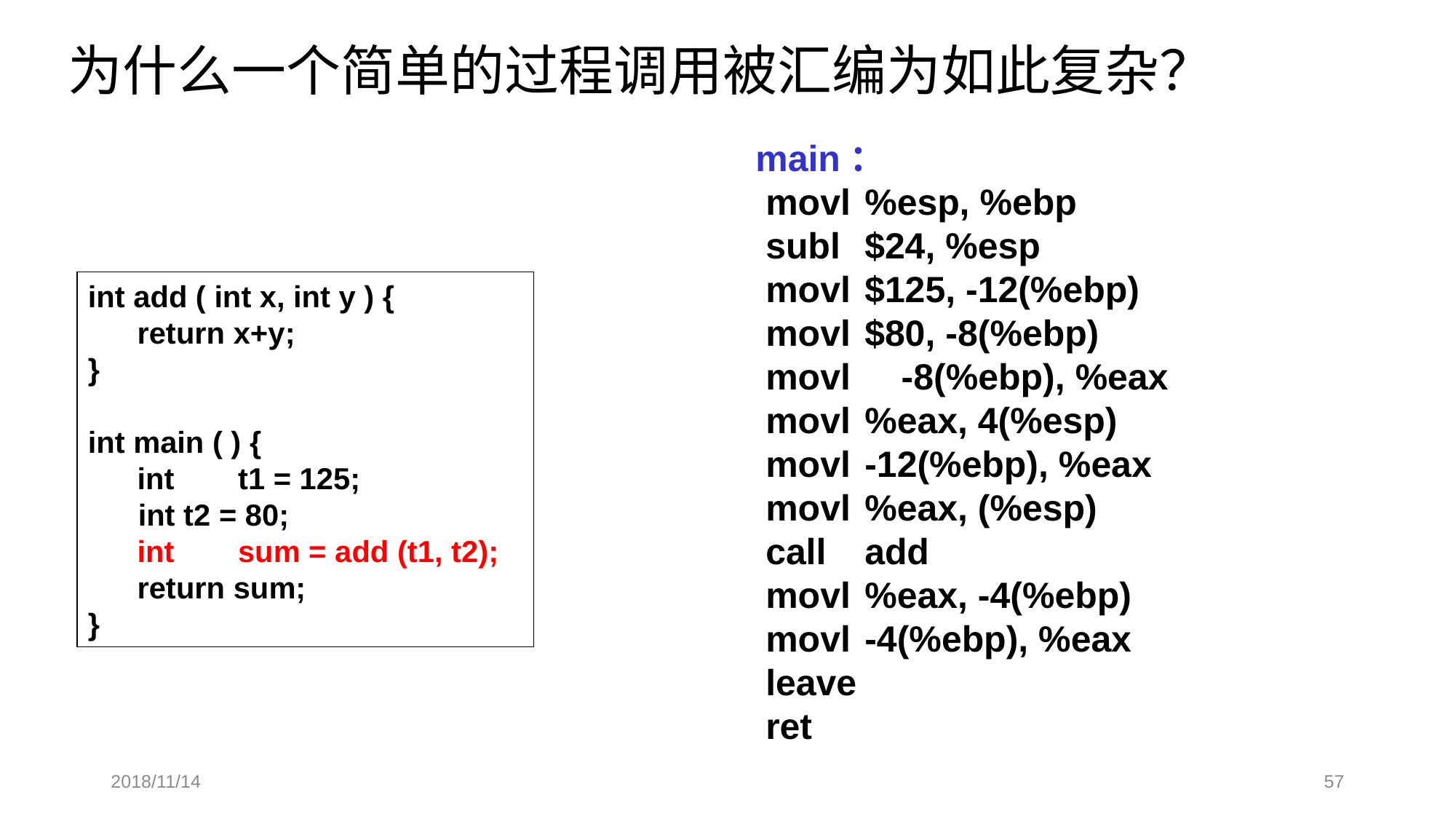

# 为什么一个简单的过程调用被汇编为如此复杂？
main：
 movl 	%esp, %ebp
 subl	$24, %esp
 movl	$125, -12(%ebp)
 movl	$80, -8(%ebp)
 movl     -8(%ebp), %eax
 movl	%eax, 4(%esp)
 movl	-12(%ebp), %eax
 movl	%eax, (%esp)
 call	add
 movl	%eax, -4(%ebp)
 movl	-4(%ebp), %eax
 leave
 ret
int add ( int x, int y ) {
	 return x+y;
}

int main ( ) {
	 int	t1 = 125;
      int t2 = 80;
	 int	sum = add (t1, t2);
	 return sum;
}
2018/11/14
57